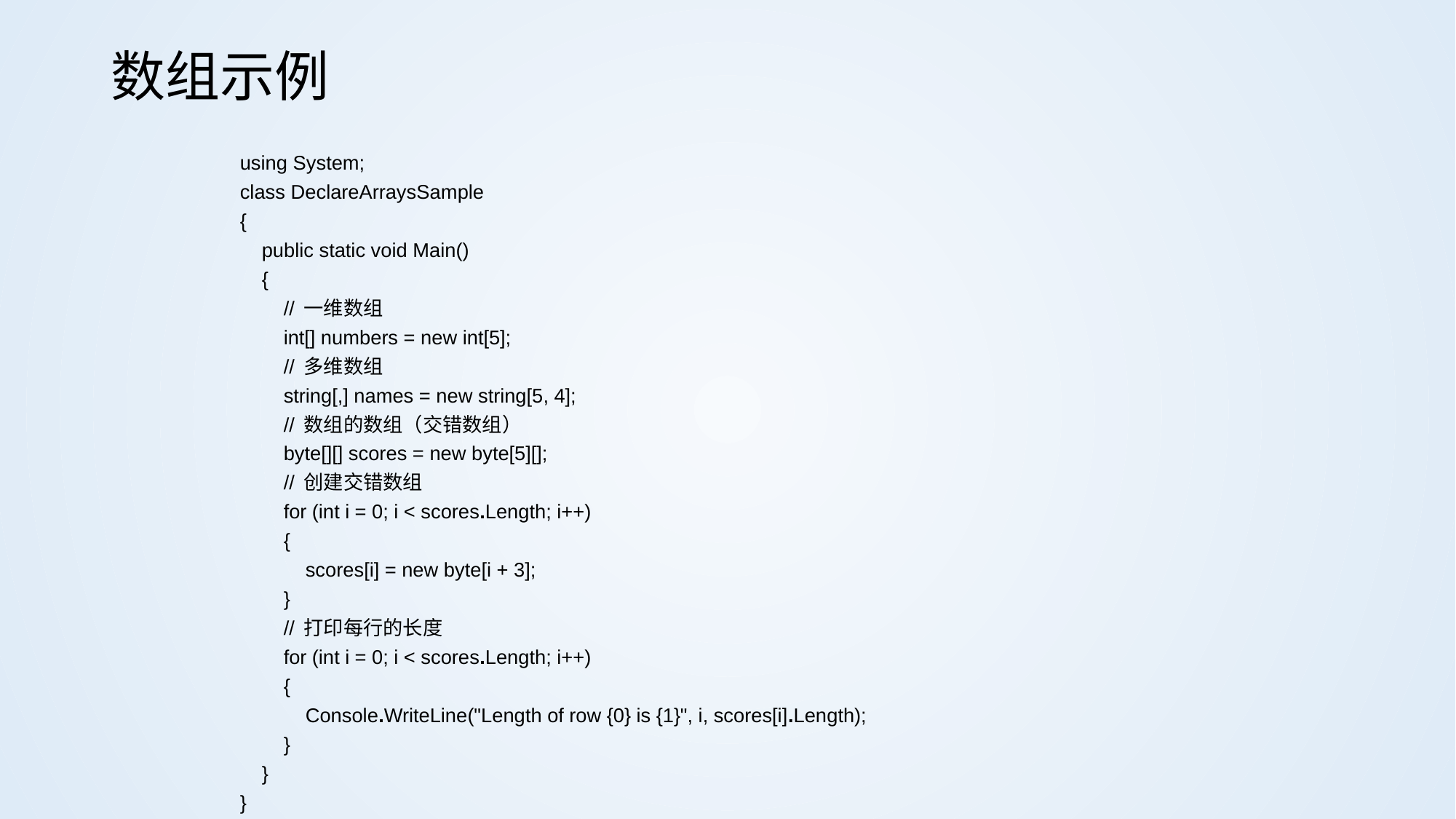

# 数组示例
using System;
class DeclareArraysSample
{
    public static void Main()
    {
        // 一维数组
        int[] numbers = new int[5];
        // 多维数组
        string[,] names = new string[5, 4];
        // 数组的数组（交错数组）
        byte[][] scores = new byte[5][];
        // 创建交错数组
        for (int i = 0; i < scores.Length; i++)
        {
            scores[i] = new byte[i + 3];
        }
        // 打印每行的长度
        for (int i = 0; i < scores.Length; i++)
        {
            Console.WriteLine("Length of row {0} is {1}", i, scores[i].Length);
        }
    }
}